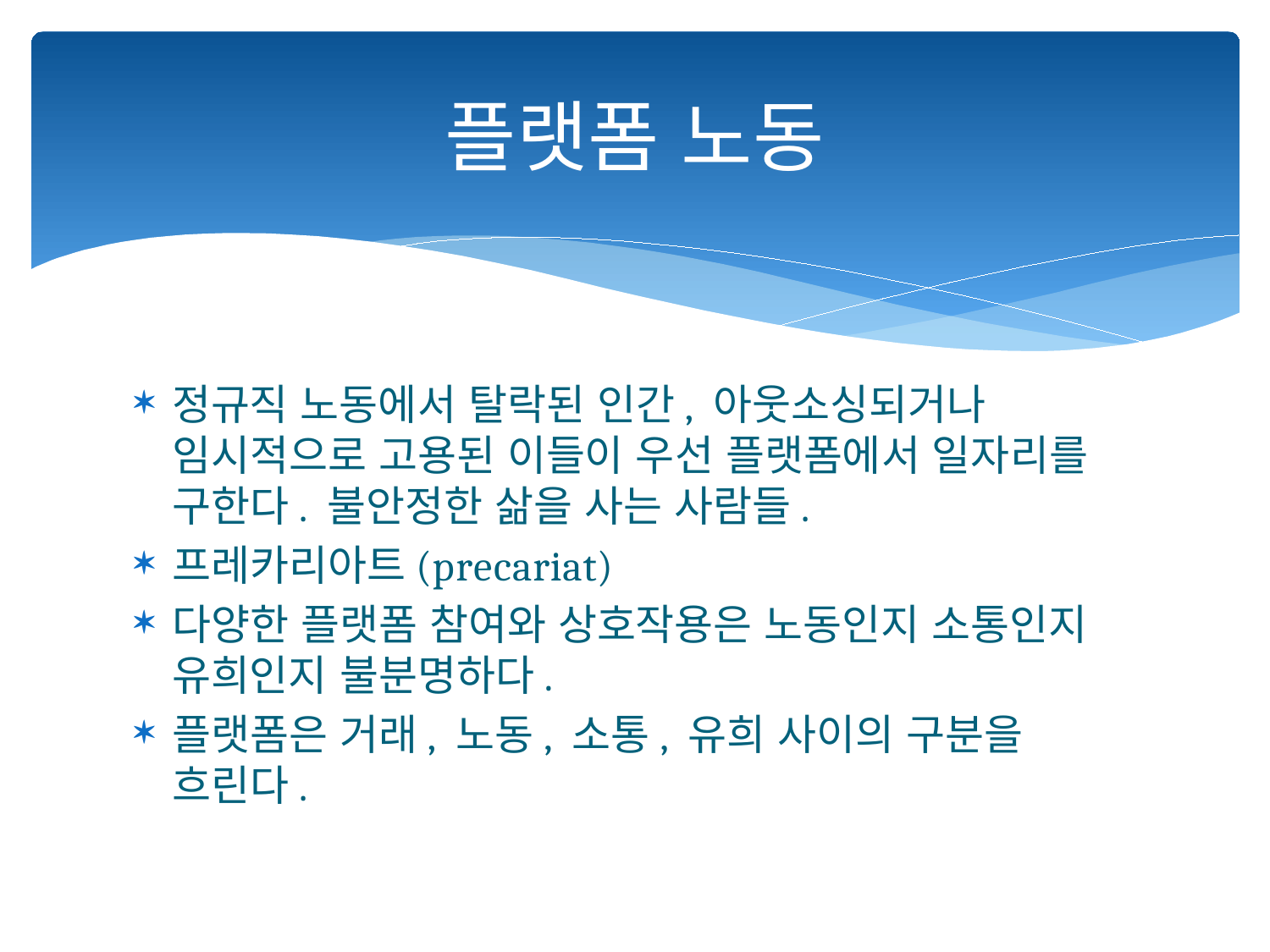

# 플랫폼 노동
정규직 노동에서 탈락된 인간, 아웃소싱되거나 임시적으로 고용된 이들이 우선 플랫폼에서 일자리를 구한다. 불안정한 삶을 사는 사람들.
프레카리아트(precariat)
다양한 플랫폼 참여와 상호작용은 노동인지 소통인지 유희인지 불분명하다.
플랫폼은 거래, 노동, 소통, 유희 사이의 구분을 흐린다.